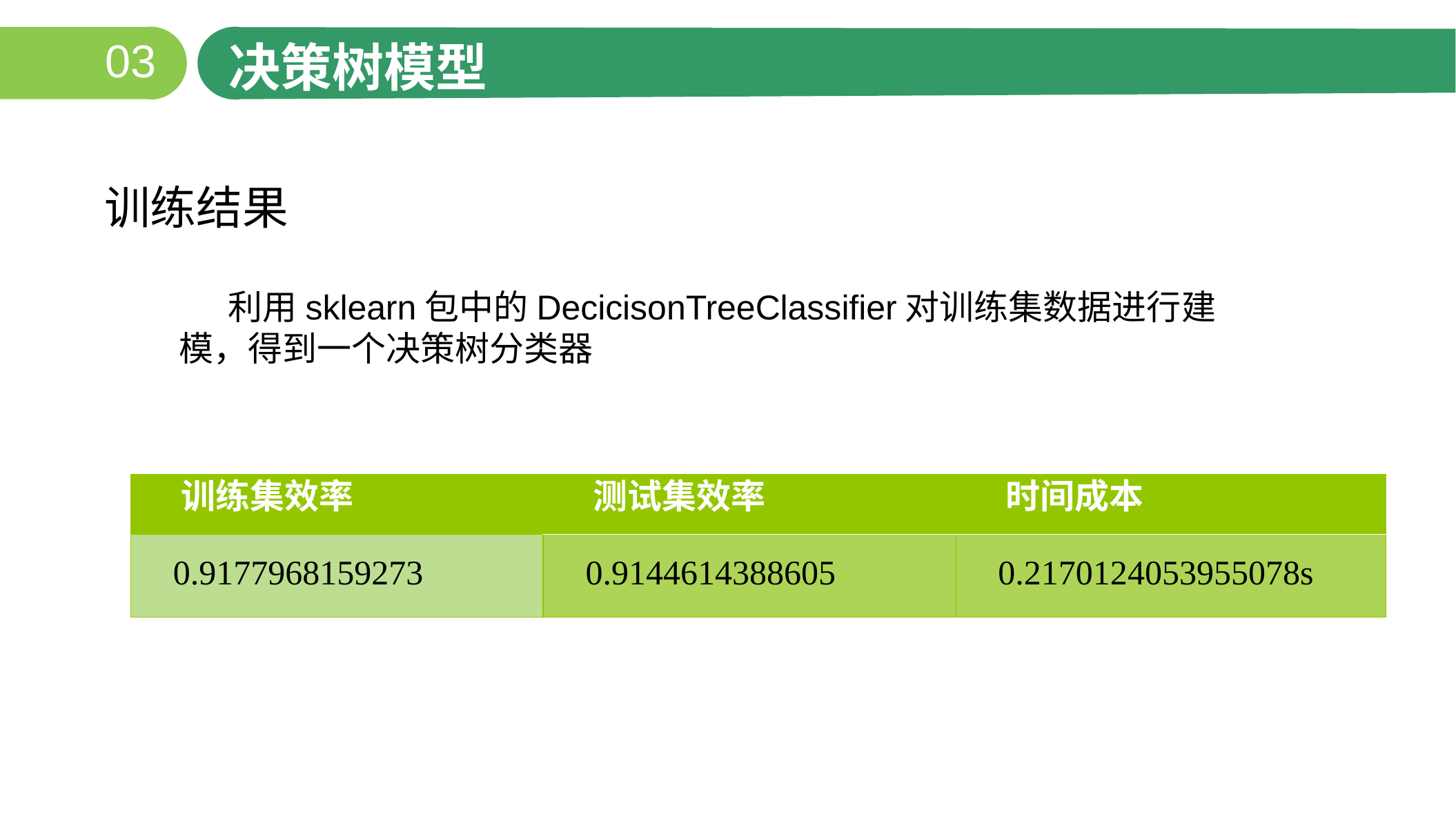

03

决策树模型
训练结果
   利用sklearn包中的DecicisonTreeClassifier对训练集数据进行建模，得到一个决策树分类器
| 训练集效率 | 测试集效率 | 时间成本 |
| --- | --- | --- |
| 0.9177968159273 | 0.9144614388605 | 0.2170124053955078s |